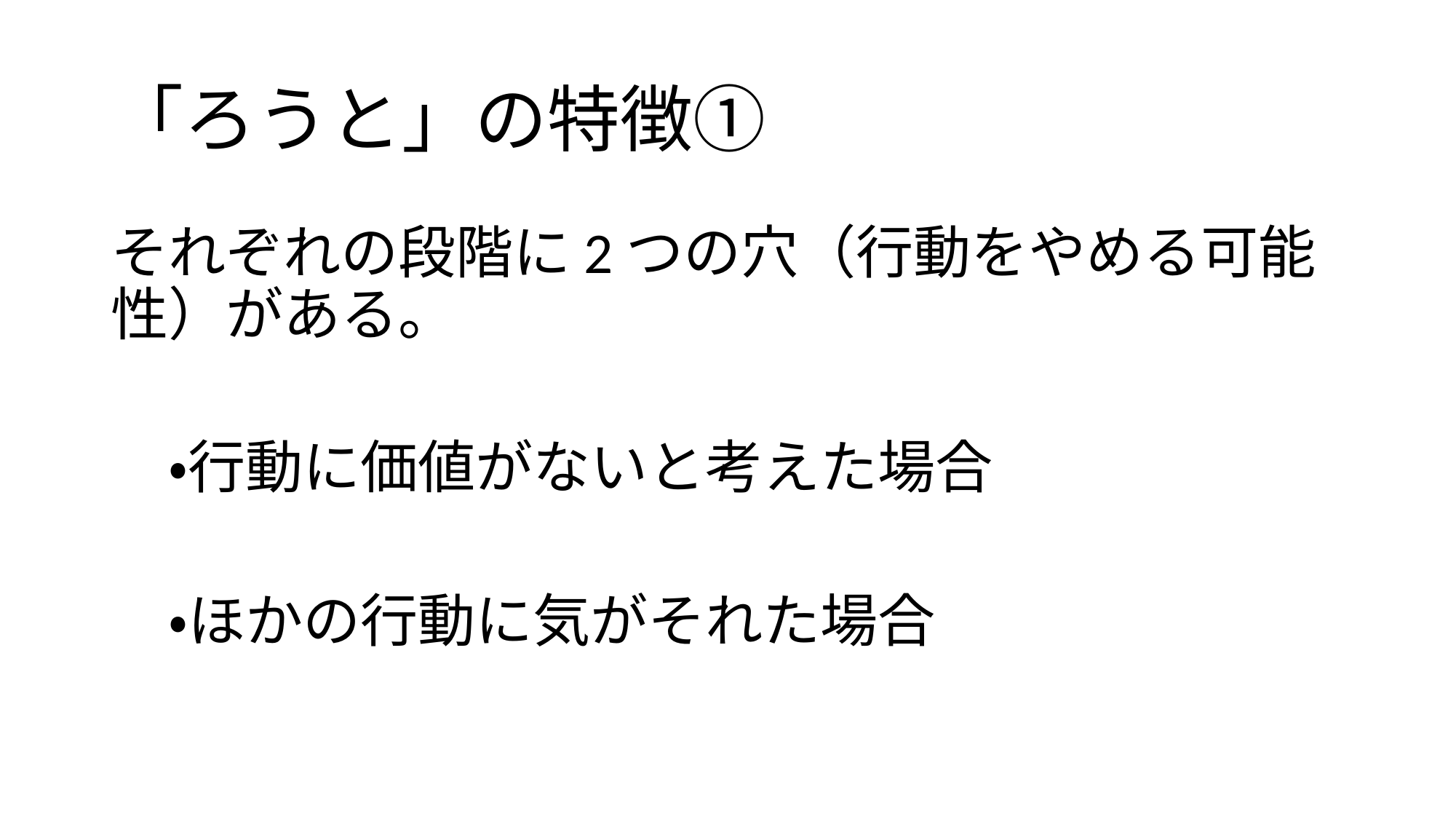

# 「ろうと」の特徴①
それぞれの段階に2つの穴（行動をやめる可能性）がある。

　・行動に価値がないと考えた場合

　・ほかの行動に気がそれた場合